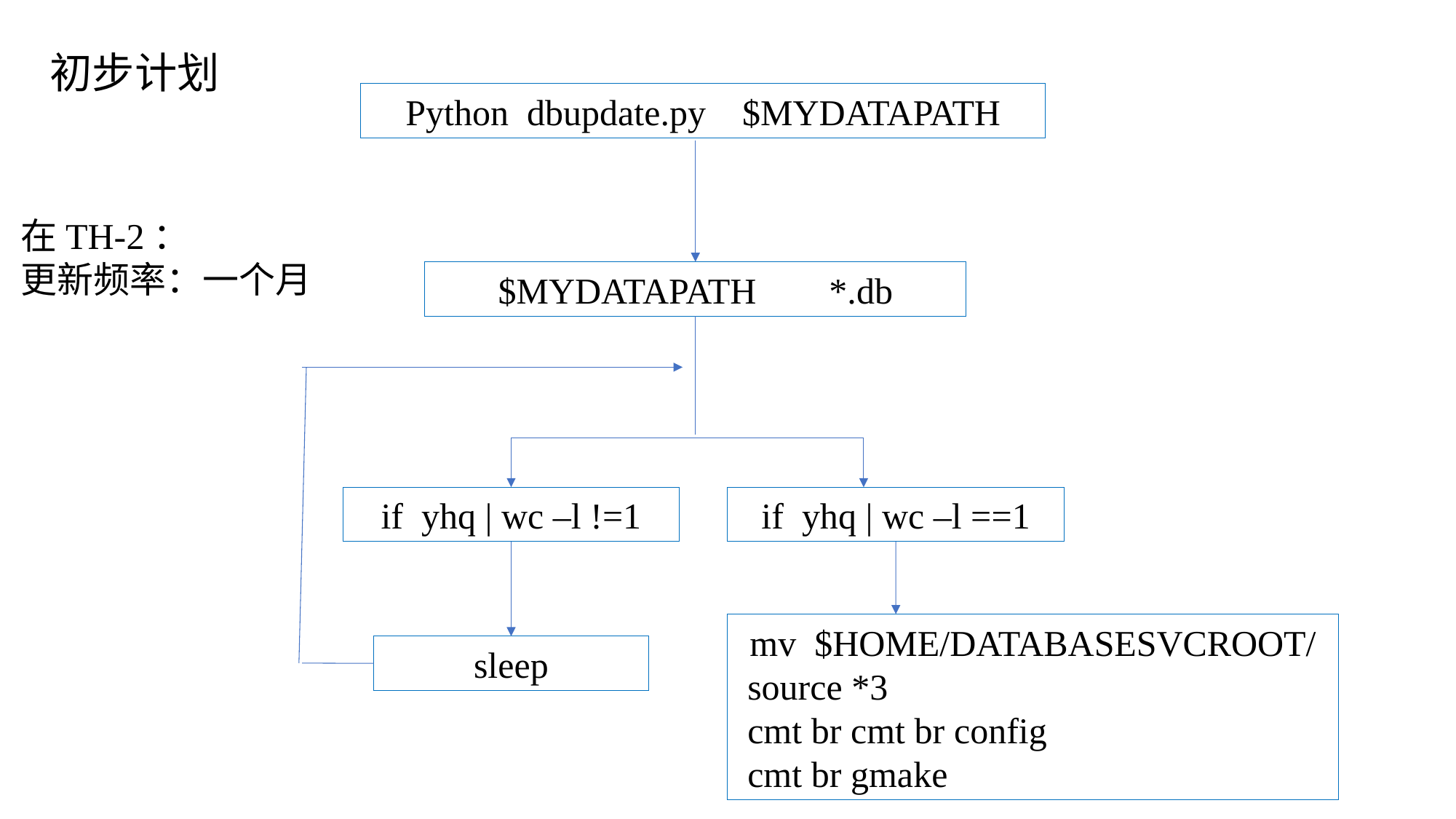

初步计划
Python  dbupdate.py    $MYDATAPATH
在TH-2：
更新频率：一个月
$MYDATAPATH        *.db
if  yhq | wc –l !=1
if  yhq | wc –l ==1
mv  $HOME/DATABASESVCROOT/
 source *3
 cmt br cmt br config
 cmt br gmake
sleep